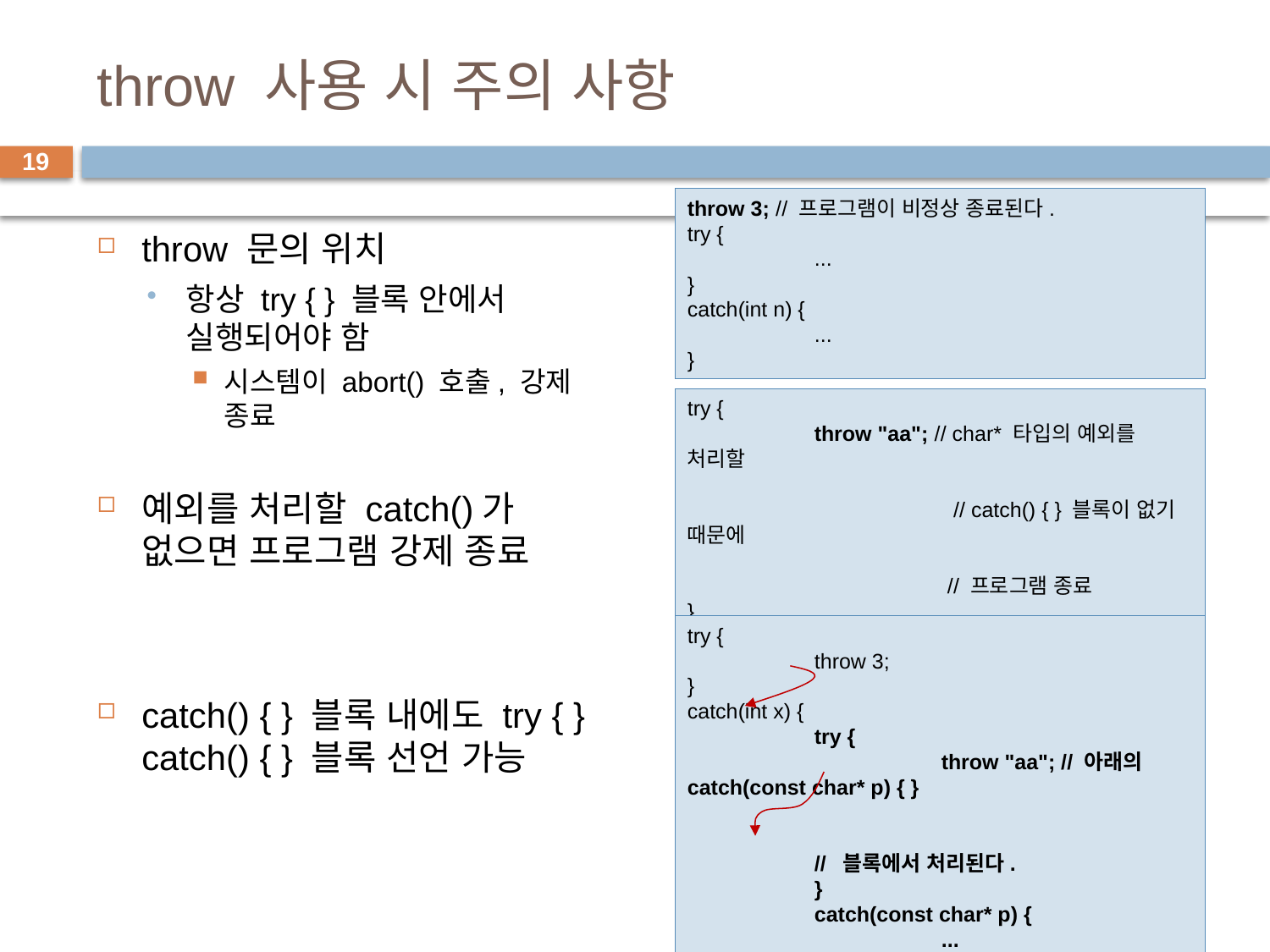

# throw 사용 시 주의 사항
19
throw 3; // 프로그램이 비정상 종료된다.
try {
	...
}
catch(int n) {
	...
}
throw 문의 위치
항상 try { } 블록 안에서 실행되어야 함
시스템이 abort() 호출, 강제 종료

예외를 처리할 catch()가 없으면 프로그램 강제 종료

catch() { } 블록 내에도 try { } catch() { } 블록 선언 가능

try {
	throw "aa"; // char* 타입의 예외를 처리할
					  // catch() { } 블록이 없기 때문에
					 // 프로그램 종료
}
catch(double p) {
	...
}
try {
	throw 3;
}
catch(int x) {
	try {
		throw "aa"; // 아래의 catch(const char* p) { }
							//  블록에서 처리된다.
	}
	catch(const char* p) {
		...
	}
}